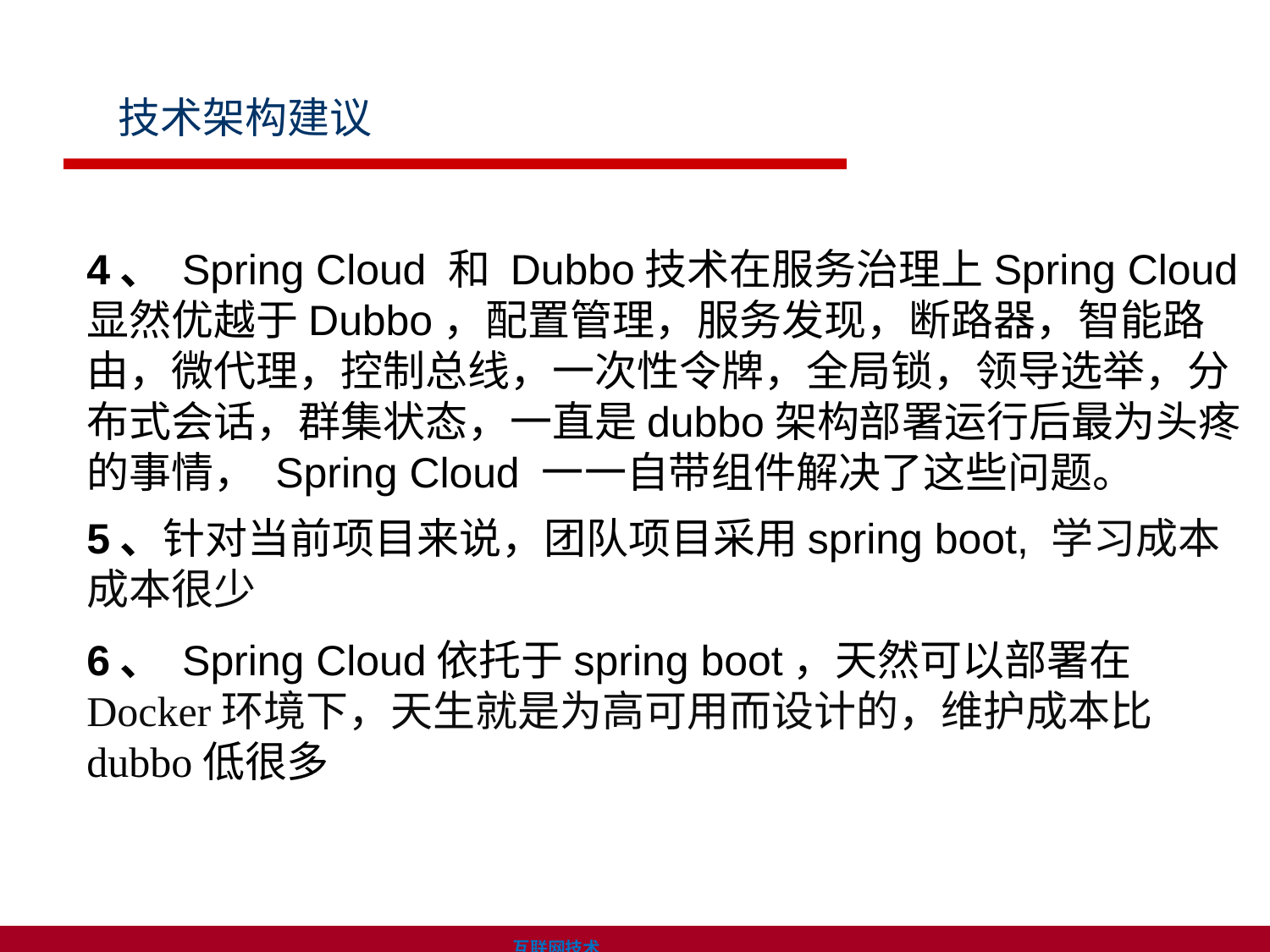

技术架构建议
4、 Spring Cloud 和 Dubbo技术在服务治理上Spring Cloud 显然优越于Dubbo，配置管理，服务发现，断路器，智能路由，微代理，控制总线，一次性令牌，全局锁，领导选举，分布式会话，群集状态，一直是dubbo架构部署运行后最为头疼的事情， Spring Cloud 一一自带组件解决了这些问题。
5、针对当前项目来说，团队项目采用spring boot, 学习成本成本很少
6、 Spring Cloud依托于spring boot，天然可以部署在Docker环境下，天生就是为高可用而设计的，维护成本比dubbo低很多